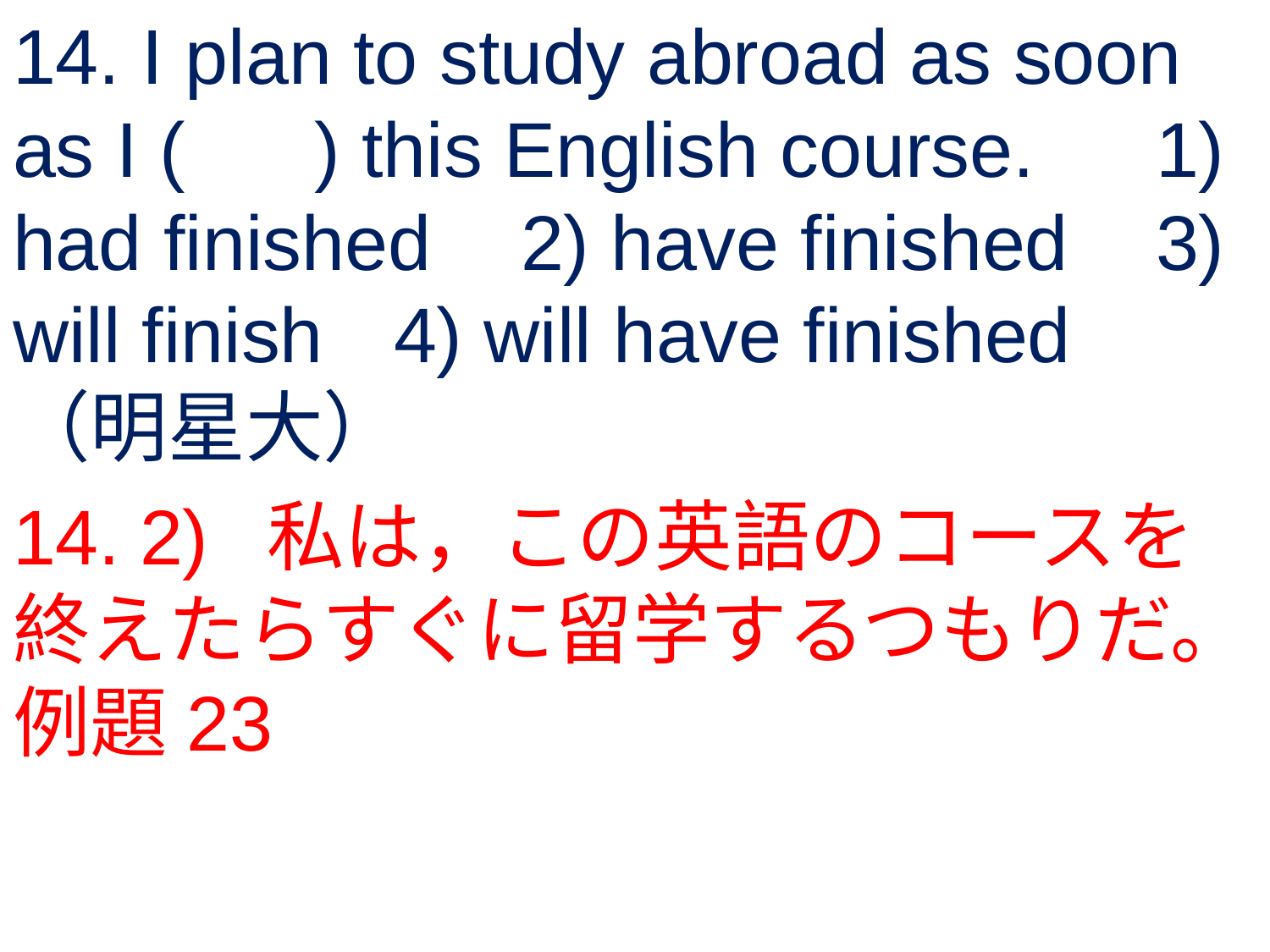

# 14. I plan to study abroad as soon as I (      ) this English course.	1) had finished	2) have finished	3) will finish	4) will have finished	（明星大）
14.	2) 	私は，この英語のコースを終えたらすぐに留学するつもりだ。例題23